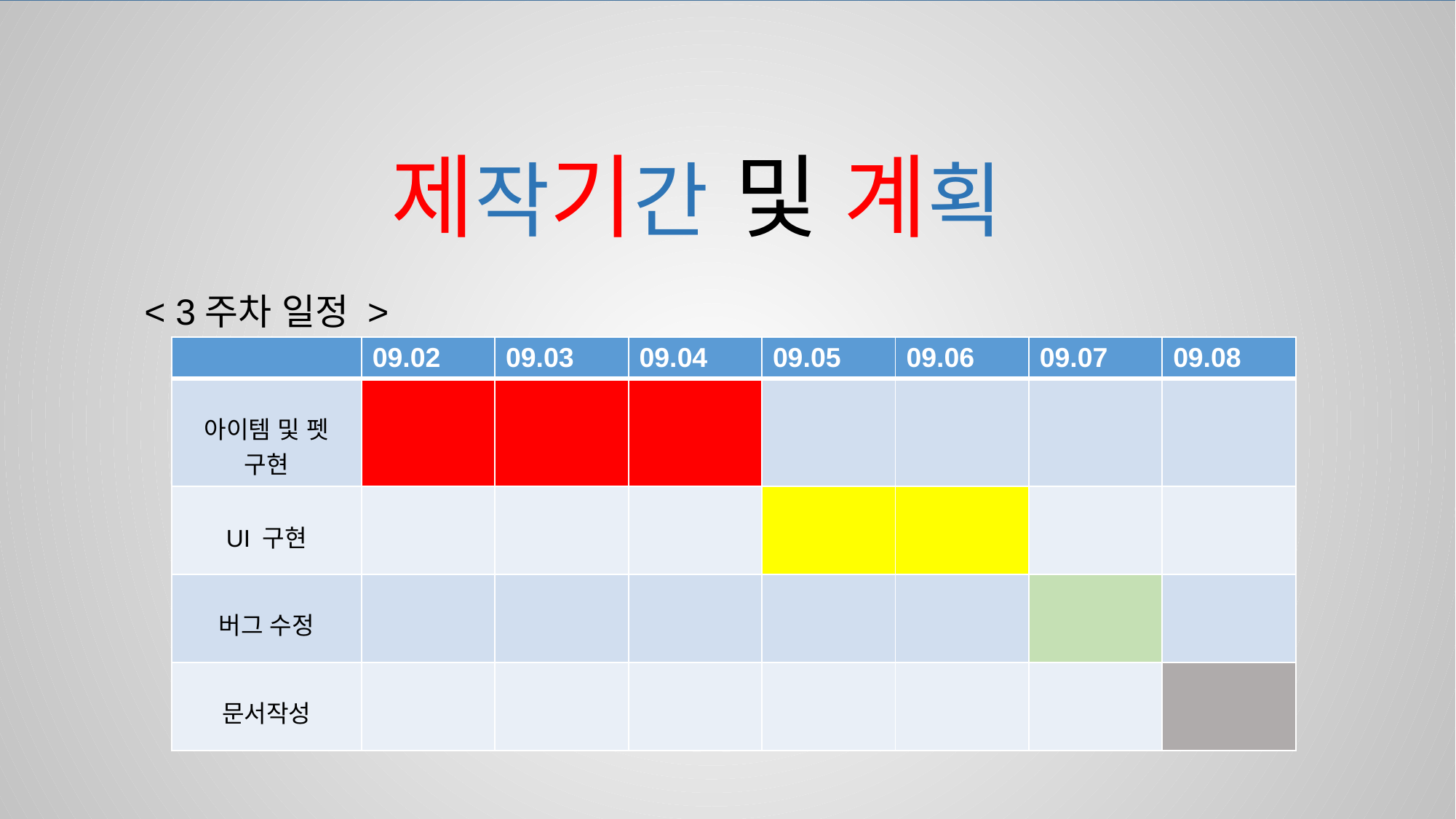

# 제작기간 및 계획
< 3주차 일정 >
|  | 09.02 | 09.03 | 09.04 | 09.05 | 09.06 | 09.07 | 09.08 |
| --- | --- | --- | --- | --- | --- | --- | --- |
| 아이템 및 펫 구현 |  |  |  |  |  |  |  |
| UI 구현 |  |  |  |  |  |  |  |
| 버그 수정 |  |  |  |  |  |  |  |
| 문서작성 |  |  |  |  |  |  |  |